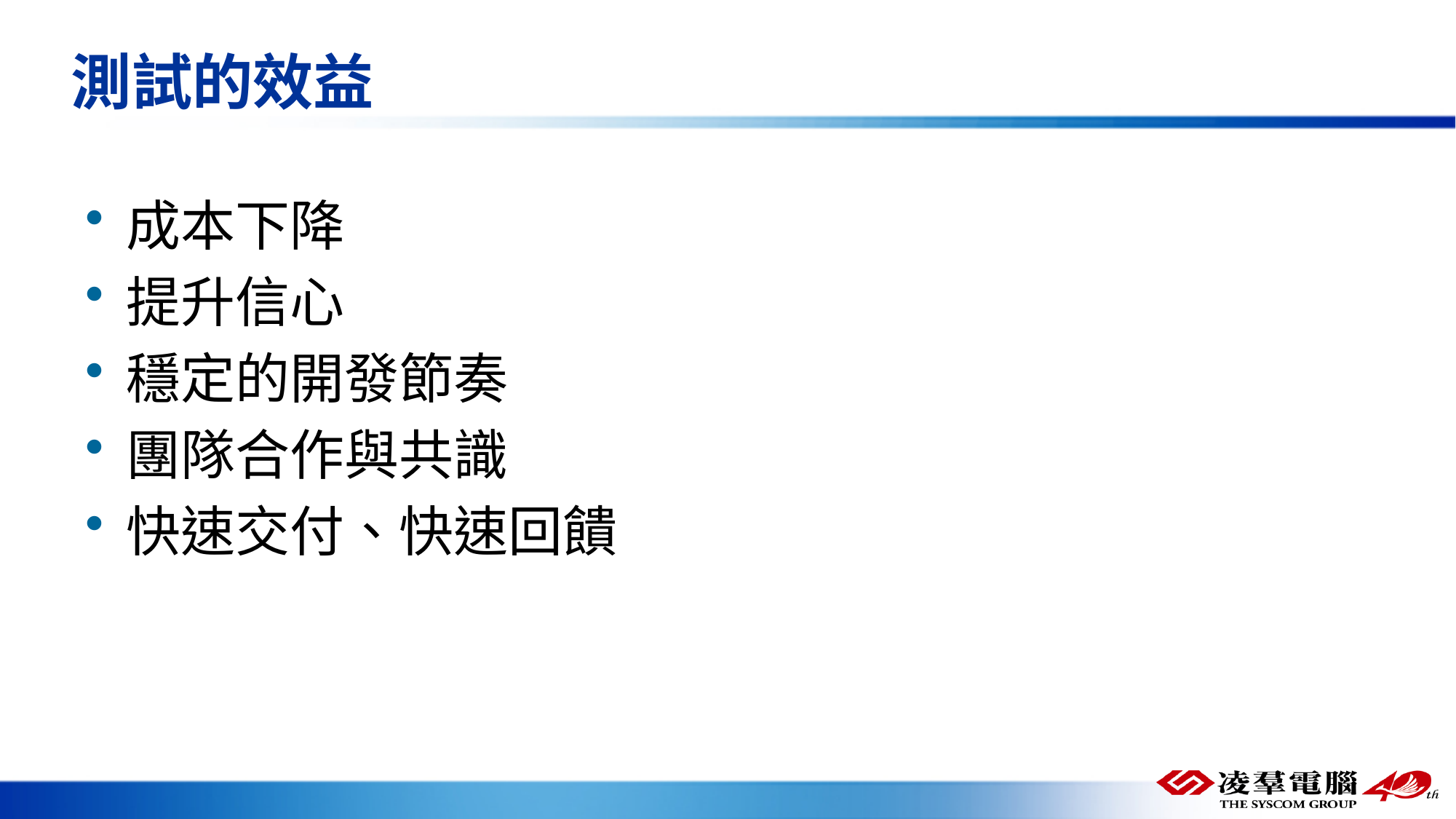

# 測試的效益
成本下降
提升信心
穩定的開發節奏
團隊合作與共識
快速交付、快速回饋